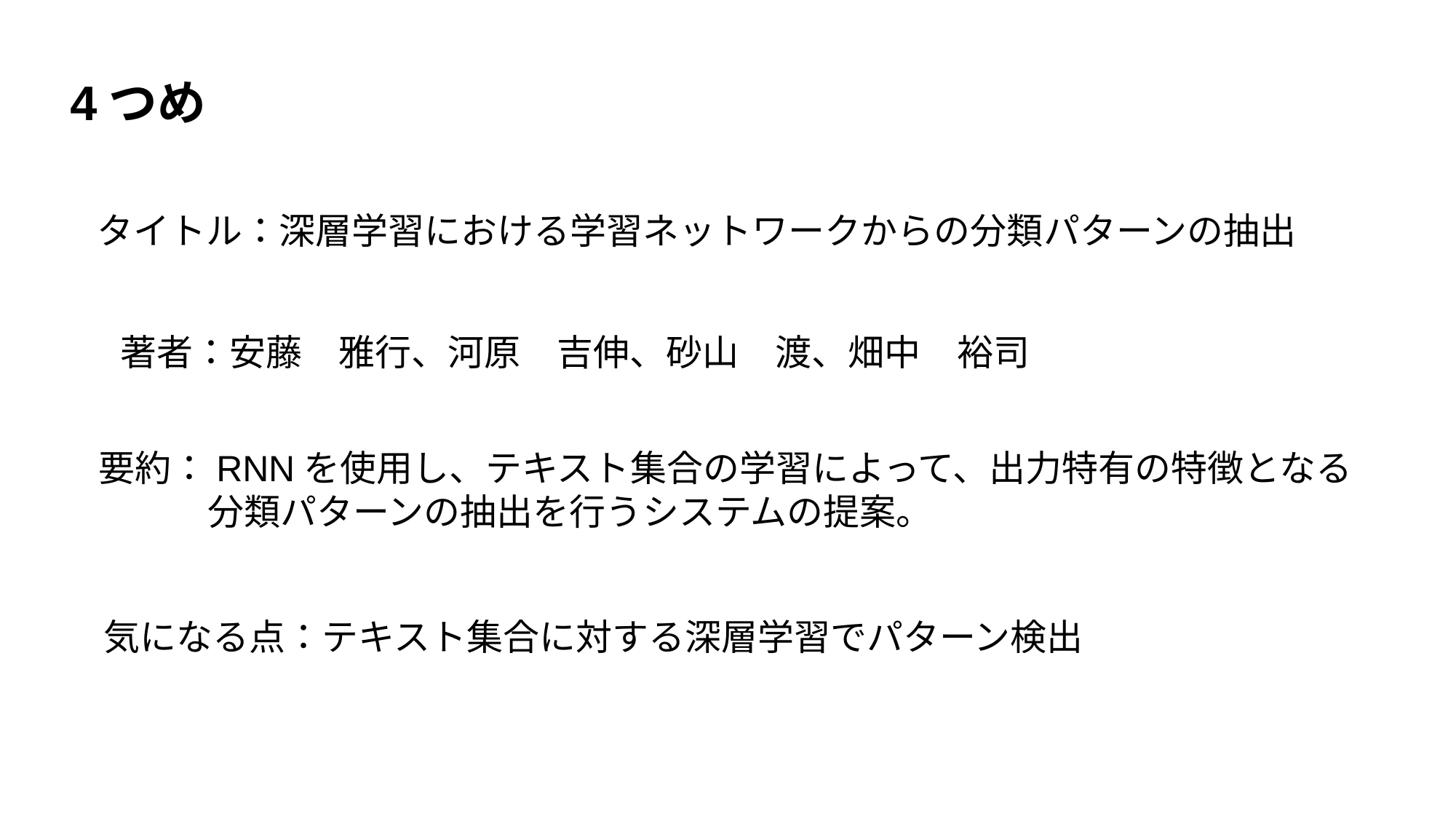

4つめ
タイトル：深層学習における学習ネットワークからの分類パターンの抽出
著者：安藤　雅行、河原　吉伸、砂山　渡、畑中　裕司
要約：RNNを使用し、テキスト集合の学習によって、出力特有の特徴となる
　　　分類パターンの抽出を行うシステムの提案。
気になる点：テキスト集合に対する深層学習でパターン検出